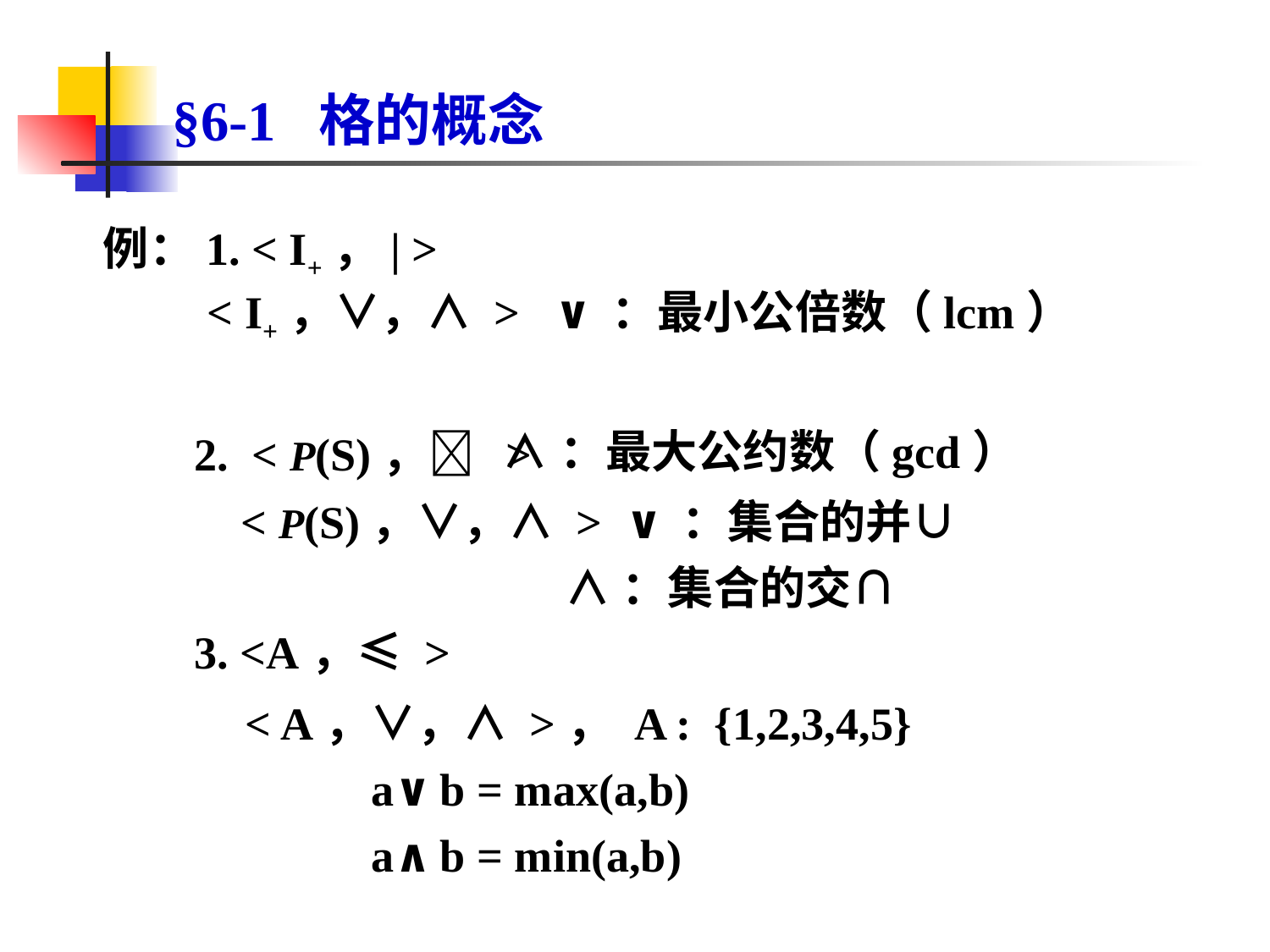

# §6-1  格的概念
例：1. < I+，| >

        2.  < P(S)，⊆  >

        3. <A，≤ >

     < I+，∨，∧ >   ∨：最小公倍数（lcm）
                                  ∧：最大公约数（gcd）
       < P(S)，∨，∧ >  ∨：集合的并∪
                                       ∧：集合的交∩
< A，∨，∧ >， A :  {1,2,3,4,5}
           a∨b = max(a,b)
           a∧b = min(a,b)
11